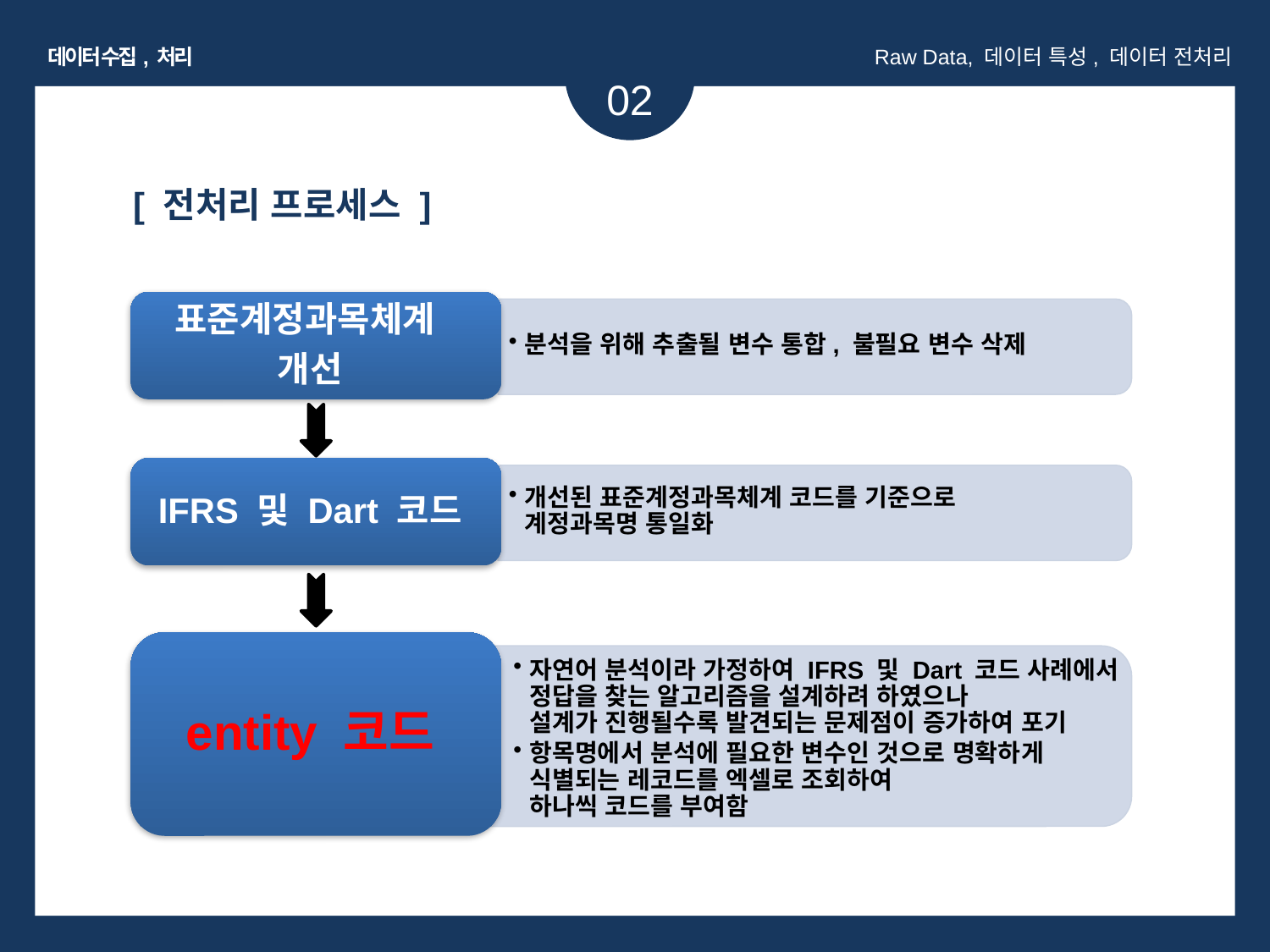

데이터 수집, 처리
Raw Data, 데이터 특성, 데이터 전처리
02

[ 전처리 프로세스 ]

표준계정과목체계
개선

분석을 위해 추출될 변수 통합, 불필요 변수 삭제

IFRS 및 Dart 코드

개선된 표준계정과목체계 코드를 기준으로
계정과목명 통일화

entity 코드
자연어 분석이라 가정하여 IFRS 및 Dart 코드 사례에서 정답을 찾는 알고리즘을 설계하려 하였으나
설계가 진행될수록 발견되는 문제점이 증가하여 포기
항목명에서 분석에 필요한 변수인 것으로 명확하게 식별되는 레코드를 엑셀로 조회하여
하나씩 코드를 부여함